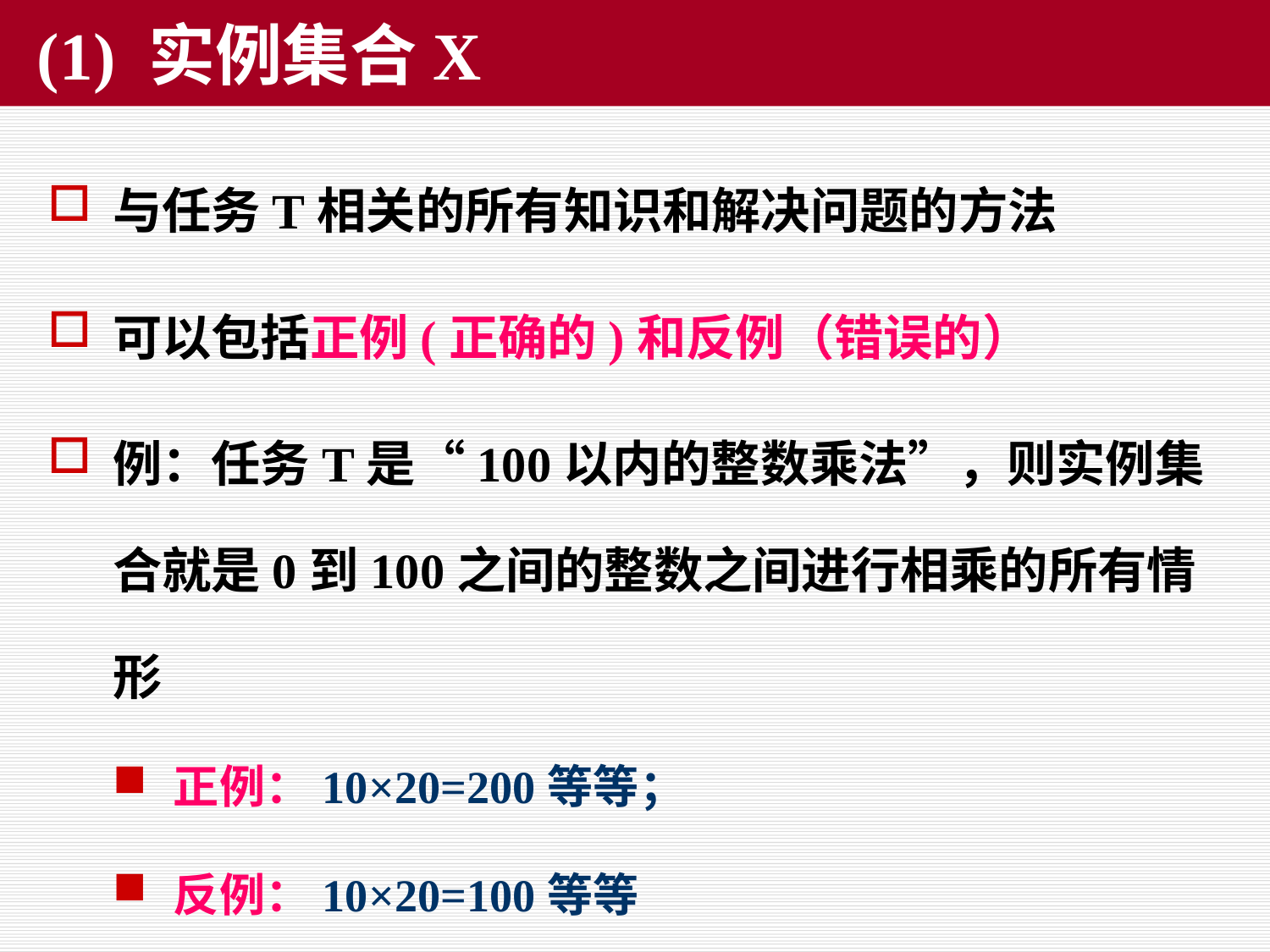

# (1) 实例集合X
与任务T相关的所有知识和解决问题的方法
可以包括正例(正确的)和反例（错误的）
例：任务T是“100以内的整数乘法”，则实例集合就是0到100之间的整数之间进行相乘的所有情形
正例：10×20=200等等；
反例：10×20=100等等